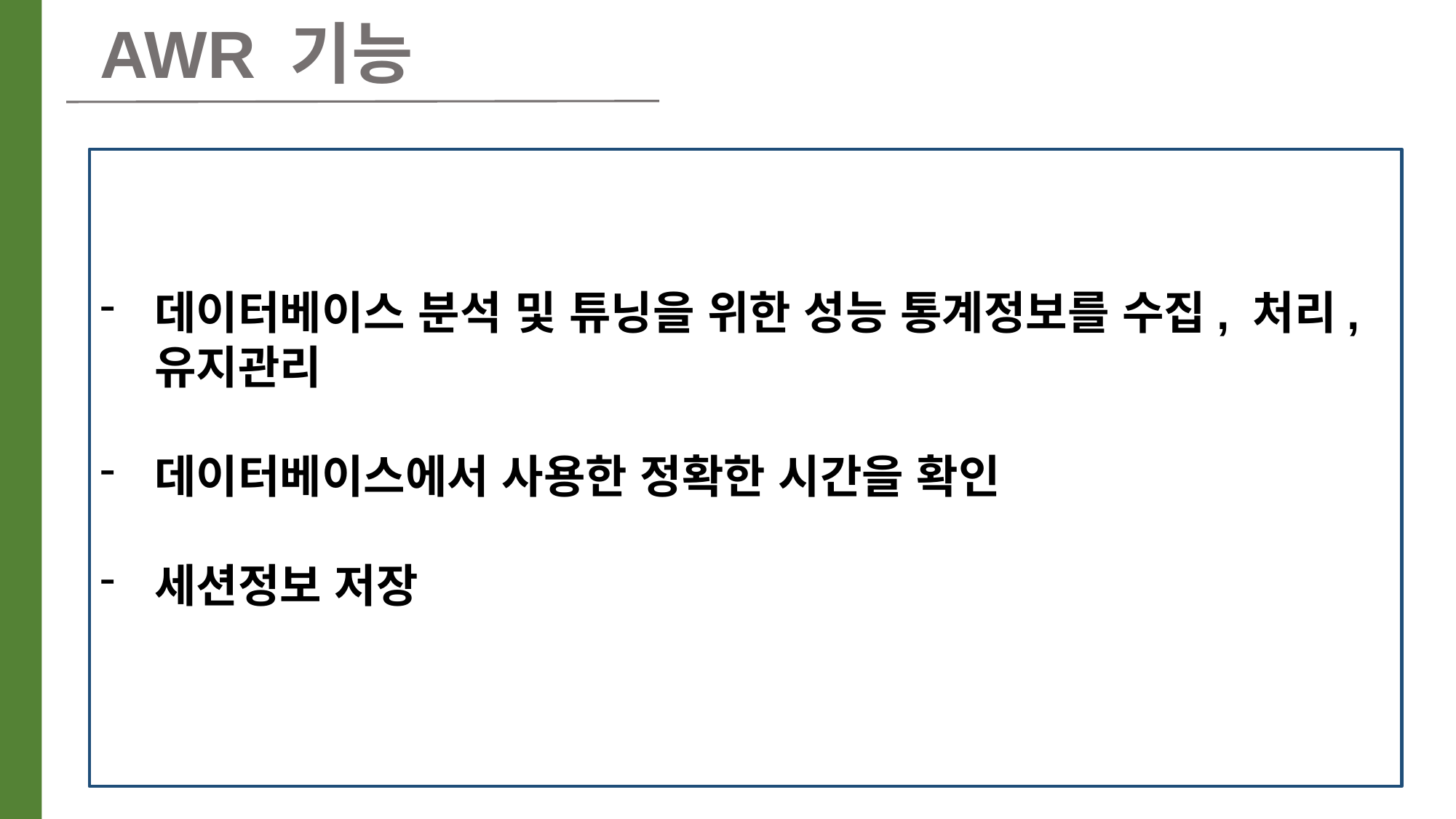

AWR 기능

데이터베이스 분석 및 튜닝을 위한 성능 통계정보를 수집, 처리, 유지관리

데이터베이스에서 사용한 정확한 시간을 확인

세션정보 저장